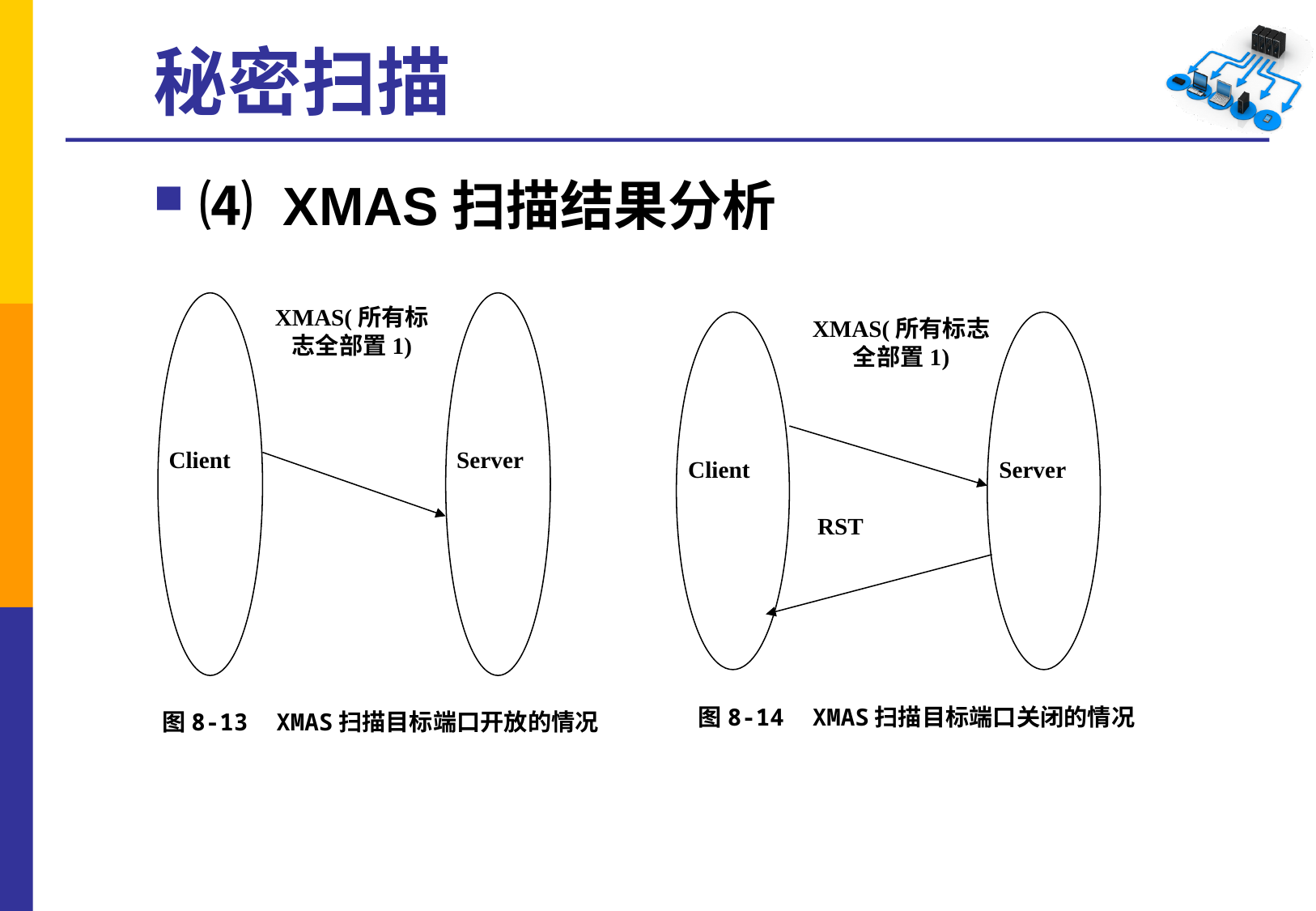

# 秘密扫描
⑷  XMAS扫描结果分析

Client

Server
XMAS(所有标志全部置1)

图8-13  XMAS扫描目标端口开放的情况

Client

Server
XMAS(所有标志全部置1)

RST

图8-14  XMAS扫描目标端口关闭的情况